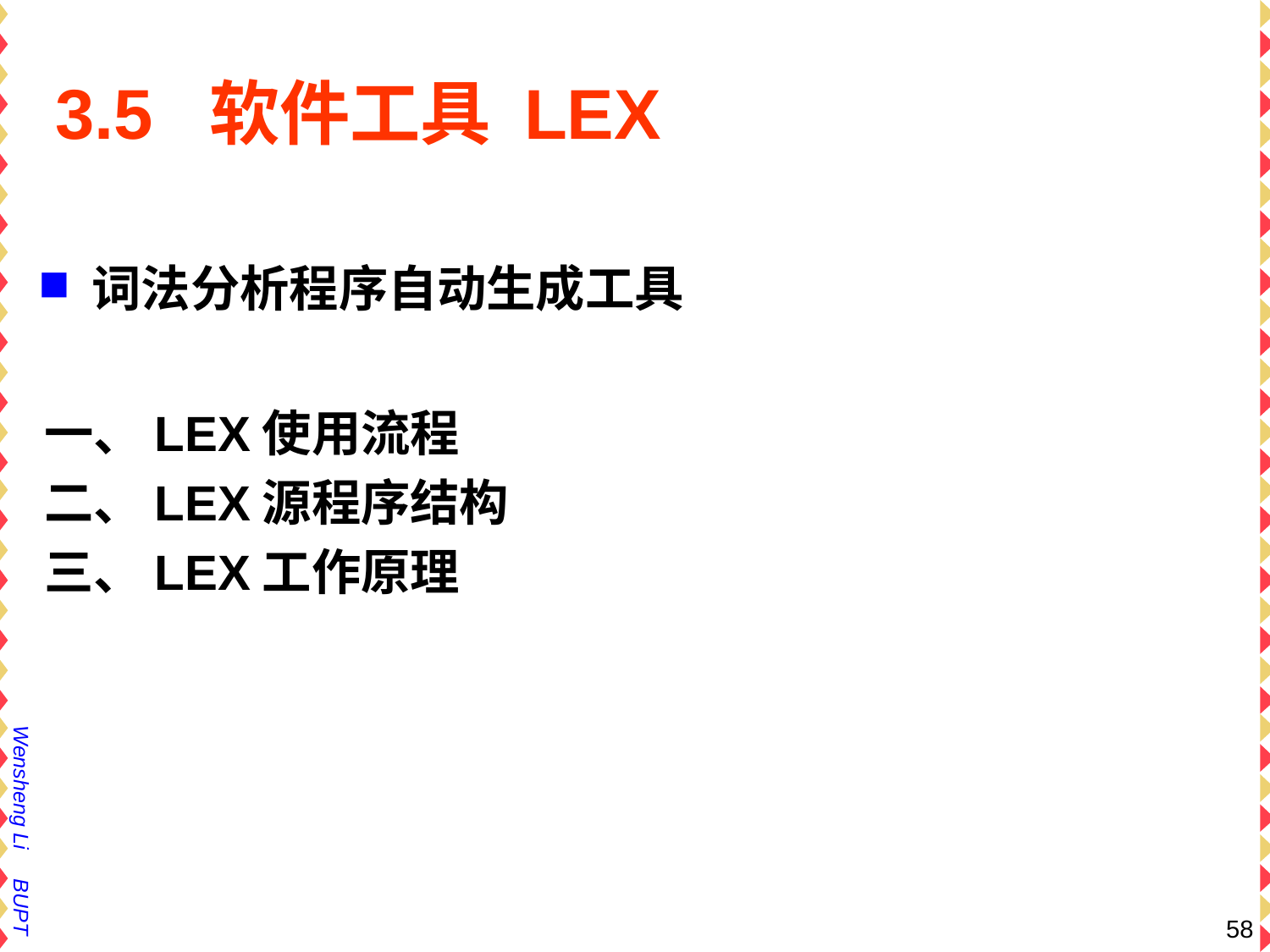

# 3.5  软件工具 LEX
词法分析程序自动生成工具

一、LEX使用流程
二、LEX源程序结构
三、LEX工作原理
58